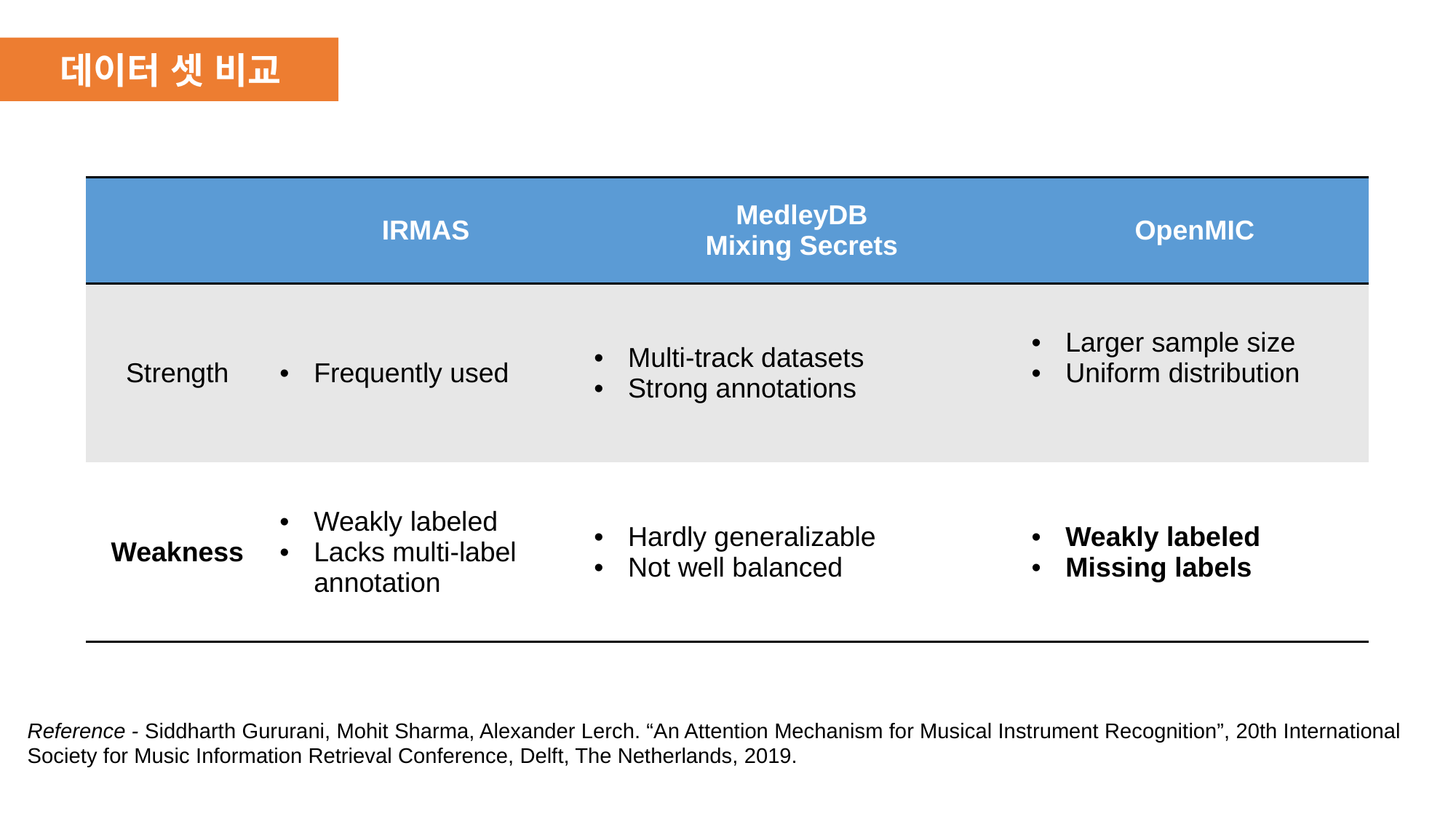

데이터 셋 비교
|  | IRMAS | MedleyDB Mixing Secrets | OpenMIC |
| --- | --- | --- | --- |
| Strength | Frequently used | Multi-track datasets Strong annotations | Larger sample size Uniform distribution |
| Weakness | Weakly labeled Lacks multi-label annotation | Hardly generalizable Not well balanced | Weakly labeled Missing labels |
Reference - Siddharth Gururani, Mohit Sharma, Alexander Lerch. “An Attention Mechanism for Musical Instrument Recognition”, 20th International Society for Music Information Retrieval Conference, Delft, The Netherlands, 2019.